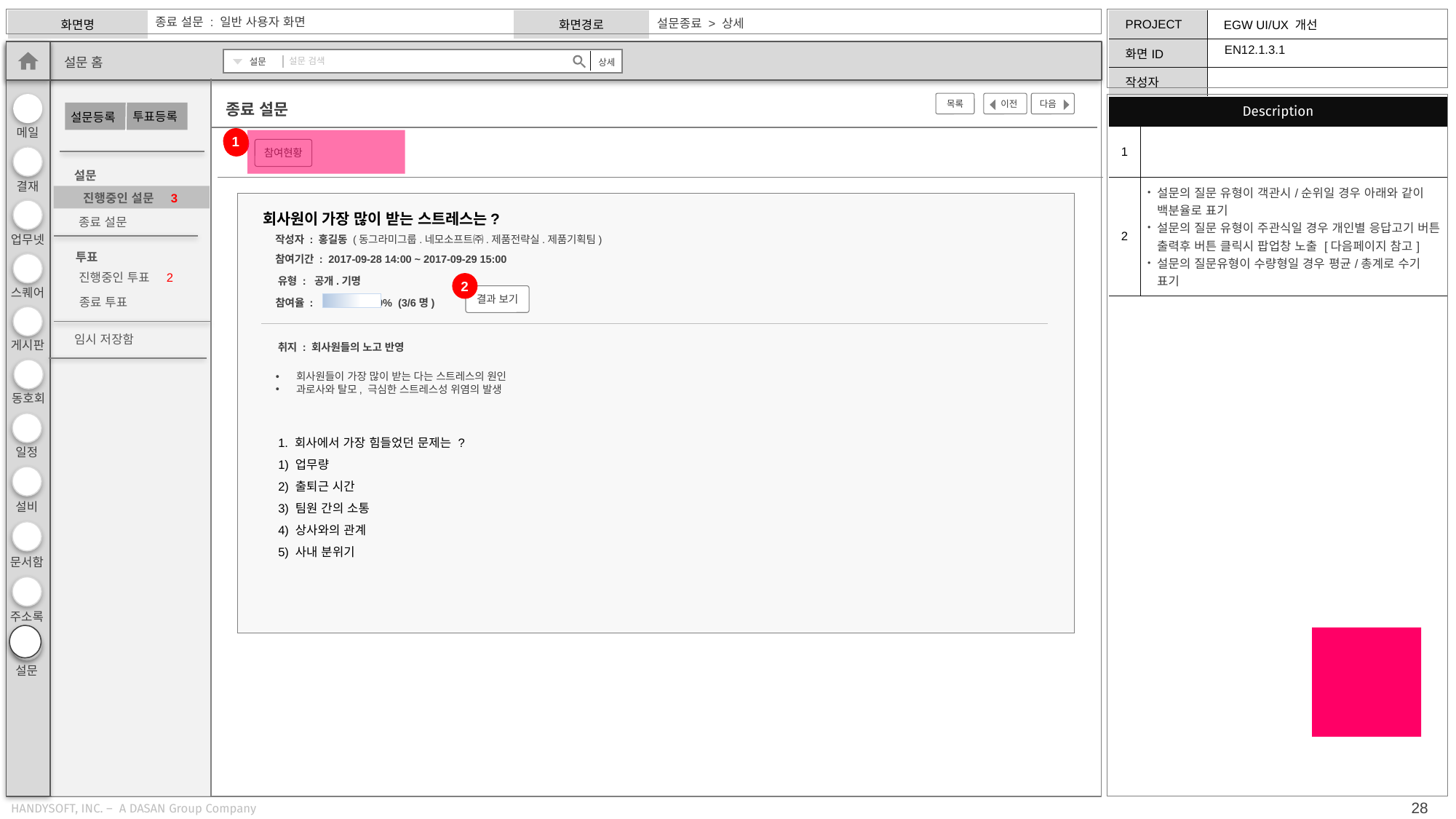

종료 설문 : 일반 사용자 화면
설문종료 > 상세
EN12.1.3.1

설문

설문 검색
상세
설문 홈

투표등록
설문등록
설문

진행중인 설문    3
종료 설문
투표
진행중인 투표    2
종료 투표
임시 저장함
목록

이전

다음

| Description |  |
| --- | --- |
| 1 |  |
| 2 | 설문의 질문 유형이 객관시/순위일 경우 아래와 같이 백분율로 표기 설문의 질문 유형이 주관식일 경우 개인별 응답고기 버튼 출력후 버튼 클릭시 팝업창 노출 [다음페이지 참고] 설문의 질문유형이 수량형일 경우 평균/총계로 수기 표기 |
종료 설문
1

1

참여현황

회사원이 가장 많이 받는 스트레스는?
작성자 : 홍길동 (동그라미그룹.네모소프트㈜.제품전략실.제품기획팀)
참여기간 :  2017-09-28 14:00 ~ 2017-09-29 15:00
2

유형 :  공개.기명

결과 보기
참여율 :                    50%  (3/6명)

취지 : 회사원들의 노고 반영
회사원들이 가장 많이 받는 다는 스트레스의 원인
과로사와 탈모, 극심한 스트레스성 위염의 발생
1. 회사에서 가장 힘들었던 문제는 ?
1) 업무량
2) 출퇴근 시간
3) 팀원 간의 소통
4) 상사와의 관계
5) 사내 분위기